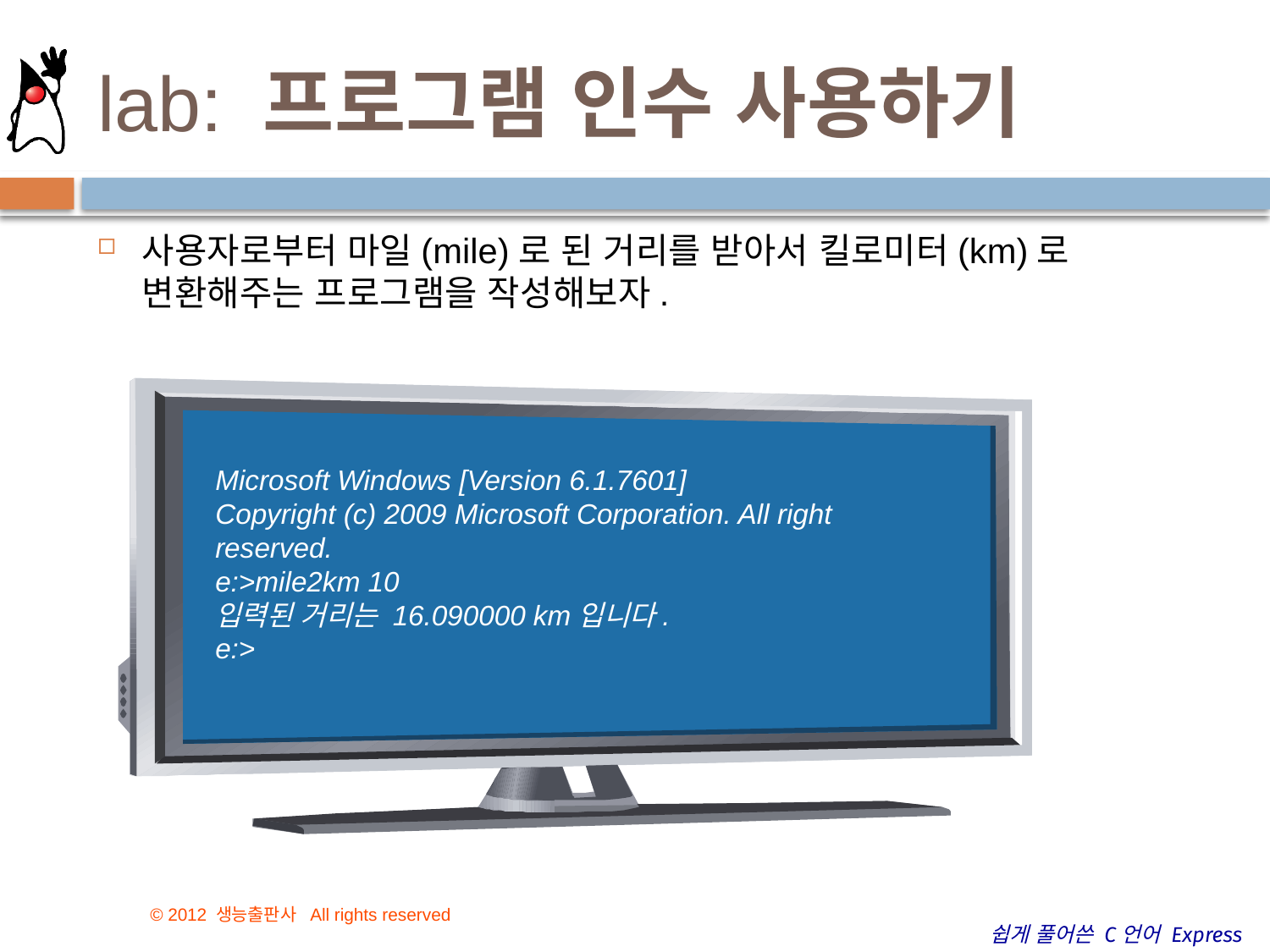

# lab: 프로그램 인수 사용하기
사용자로부터 마일(mile)로 된 거리를 받아서 킬로미터(km)로 변환해주는 프로그램을 작성해보자.

Microsoft Windows [Version 6.1.7601]
Copyright (c) 2009 Microsoft Corporation. All right reserved.
e:>mile2km 10
입력된 거리는 16.090000 km입니다.
e:>